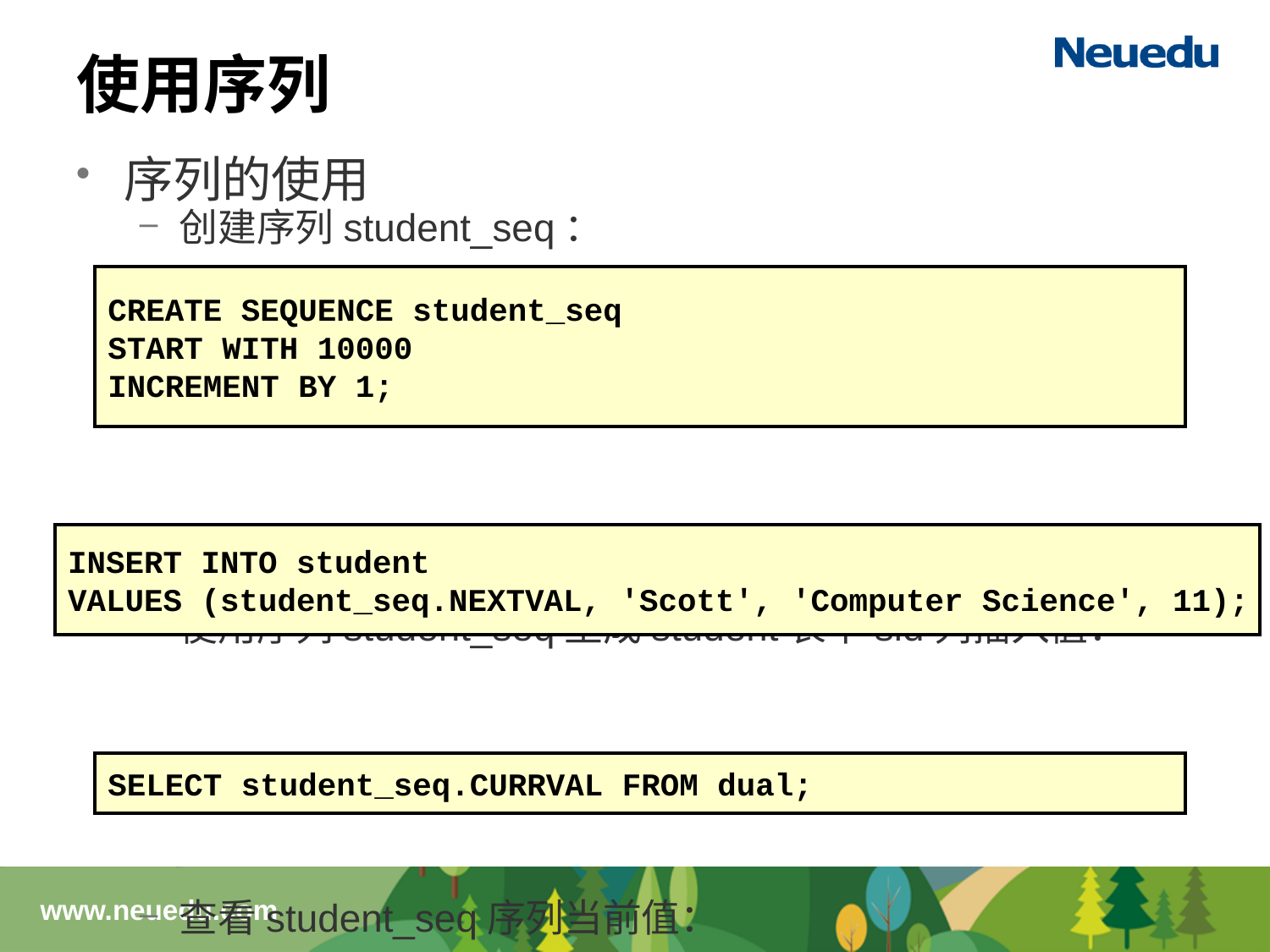

# 使用序列
序列的使用
创建序列student_seq：

使用序列student_seq生成student表中sid列插入值：

查看student_seq序列当前值：

CREATE SEQUENCE student_seq
START WITH 10000
INCREMENT BY 1;
INSERT INTO student
VALUES (student_seq.NEXTVAL, 'Scott', 'Computer Science', 11);
SELECT student_seq.CURRVAL FROM dual;